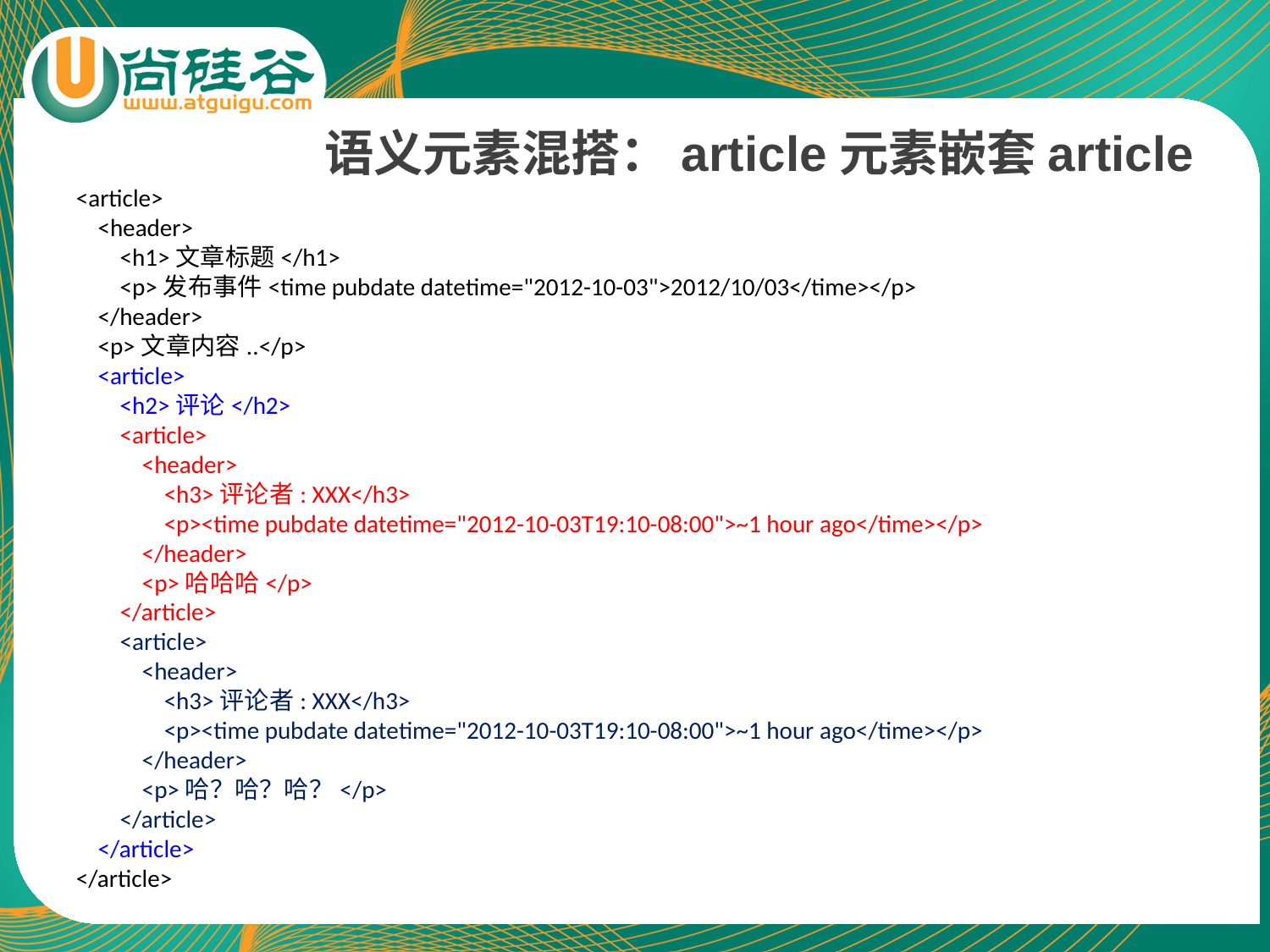

语义元素混搭：article元素嵌套article
<article>
    <header>
        <h1>文章标题</h1>
        <p>发布事件<time pubdate datetime="2012-10-03">2012/10/03</time></p>
    </header>
    <p>文章内容..</p>
    <article>
        <h2>评论</h2>
        <article>
            <header>
                <h3>评论者: XXX</h3>
                <p><time pubdate datetime="2012-10-03T19:10-08:00">~1 hour ago</time></p>
            </header>
            <p>哈哈哈</p>
        </article>
        <article>
            <header>
                <h3>评论者: XXX</h3>
                <p><time pubdate datetime="2012-10-03T19:10-08:00">~1 hour ago</time></p>
            </header>
            <p>哈？哈？哈？</p>
        </article>
    </article>
</article>